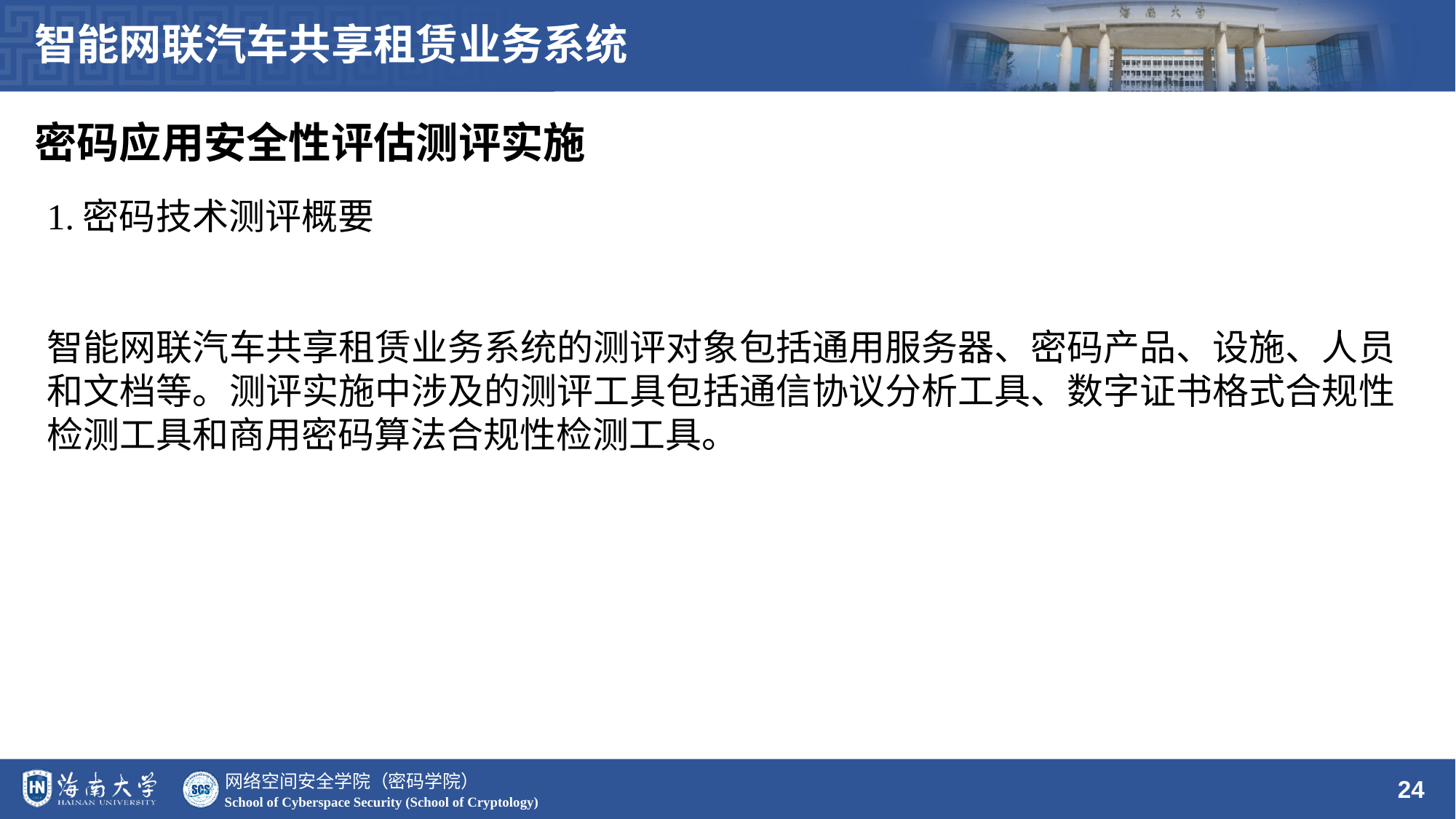

智能网联汽车共享租赁业务系统
密码应用安全性评估测评实施
1.密码技术测评概要

智能网联汽车共享租赁业务系统的测评对象包括通用服务器、密码产品、设施、人员和文档等。测评实施中涉及的测评工具包括通信协议分析工具、数字证书格式合规性检测工具和商用密码算法合规性检测工具。
24